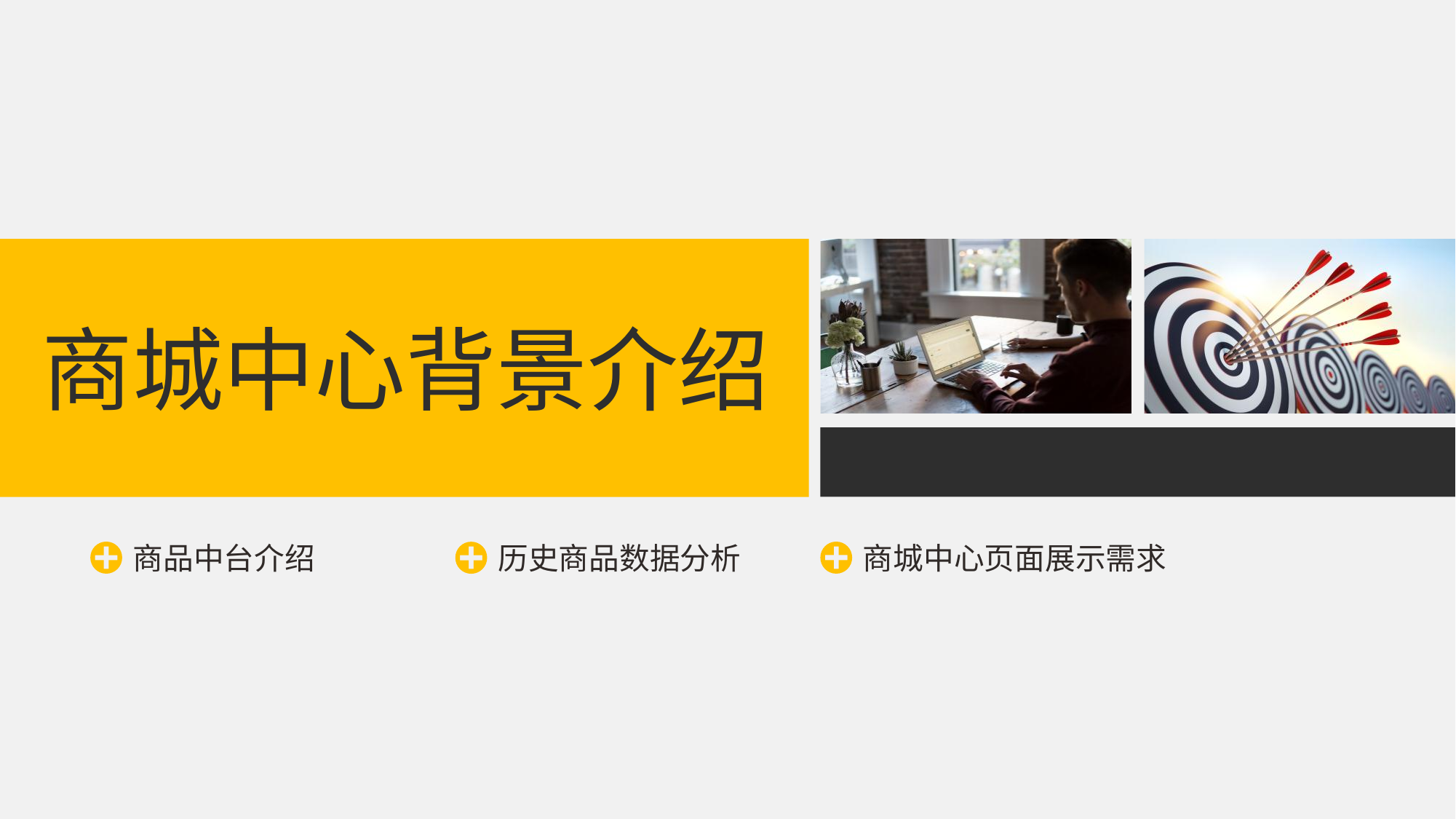

商城中心背景介绍

商品中台介绍
商城中心页面展示需求
历史商品数据分析